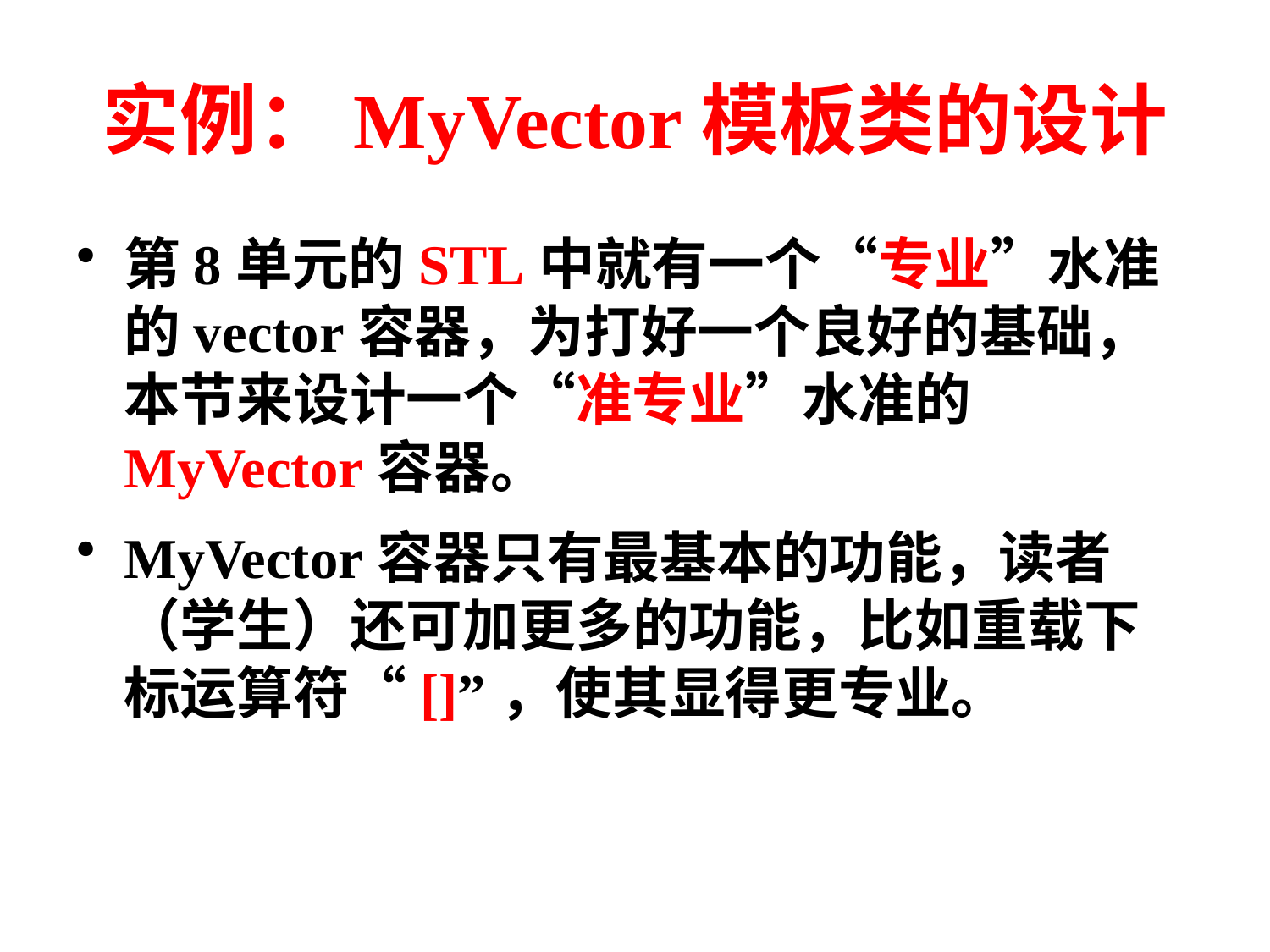

# 实例：MyVector模板类的设计
第8单元的STL中就有一个“专业”水准的vector容器，为打好一个良好的基础，本节来设计一个“准专业”水准的MyVector容器。
MyVector容器只有最基本的功能，读者（学生）还可加更多的功能，比如重载下标运算符“[]”，使其显得更专业。